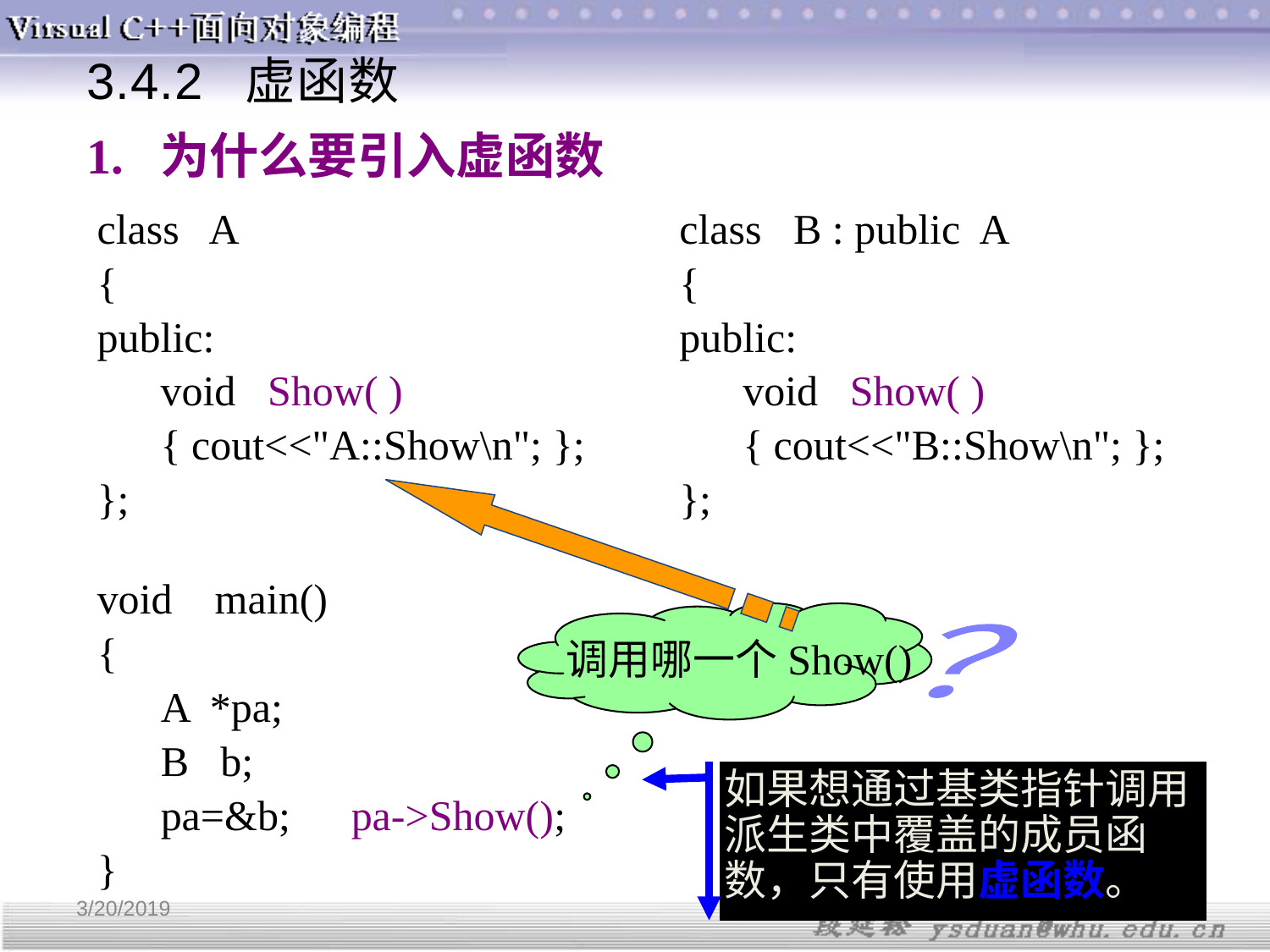

3.4.2  虚函数
1.  为什么要引入虚函数
class   A
{
public:
      void   Show( )
      { cout<<"A::Show\n"; };
};
class   B : public  A
{
public:
      void   Show( )
      { cout<<"B::Show\n"; };
};

void    main()
{
      A  *pa;
      B   b;
      pa=&b;	pa->Show();
}
     调用哪一个Show()
？
如果想通过基类指针调用派生类中覆盖的成员函数，只有使用虚函数。
3/20/2019